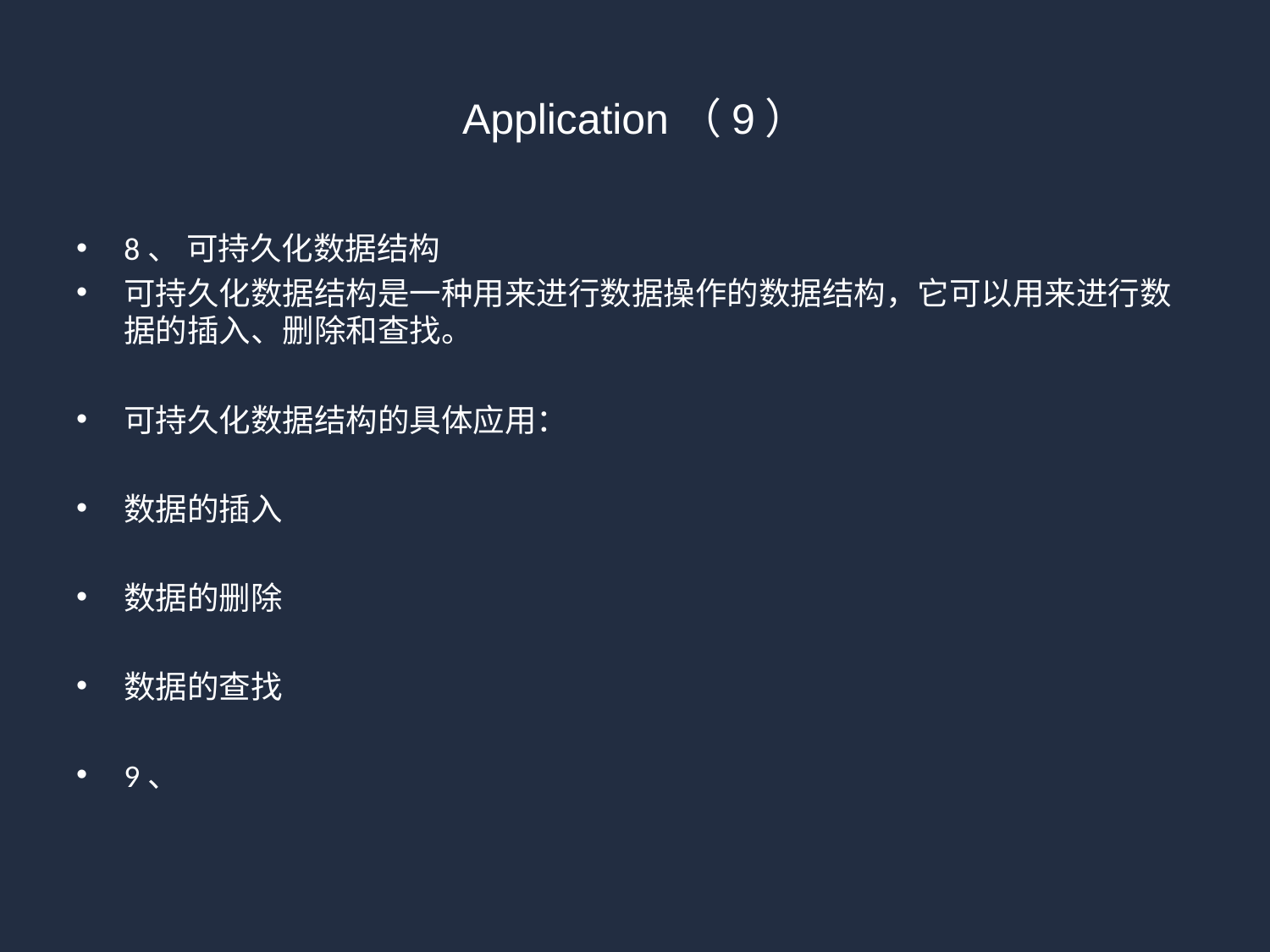

# Application（9）
8、 可持久化数据结构
可持久化数据结构是一种用来进行数据操作的数据结构，它可以用来进行数据的插入、删除和查找。

可持久化数据结构的具体应用：

数据的插入

数据的删除

数据的查找

9、